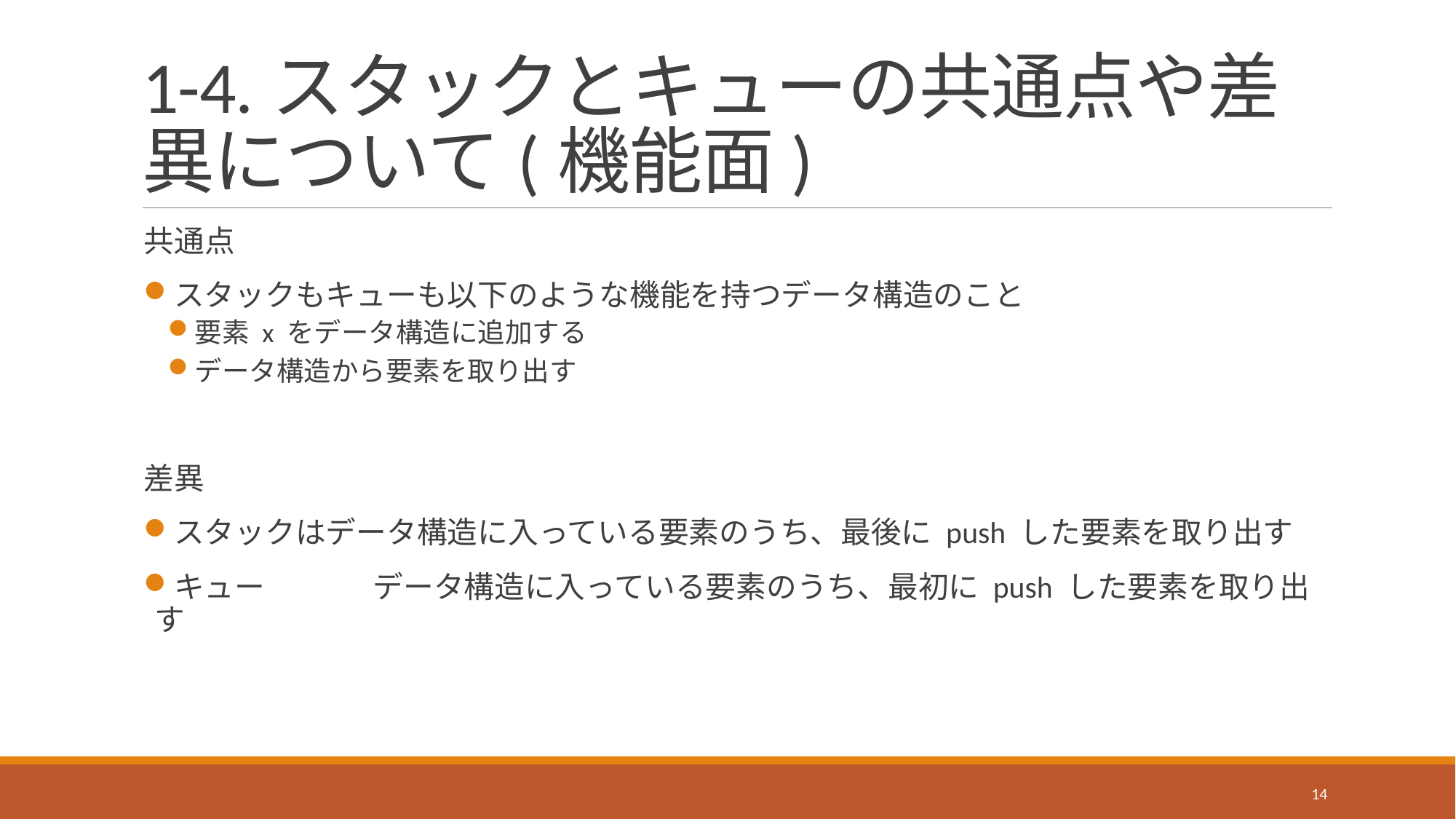

# 1-4.スタックとキューの共通点や差異について(機能面)
共通点
スタックもキューも以下のような機能を持つデータ構造のこと
要素 x をデータ構造に追加する
データ構造から要素を取り出す

差異
スタックはデータ構造に入っている要素のうち、最後に push した要素を取り出す
キュー	データ構造に入っている要素のうち、最初に push した要素を取り出す

14